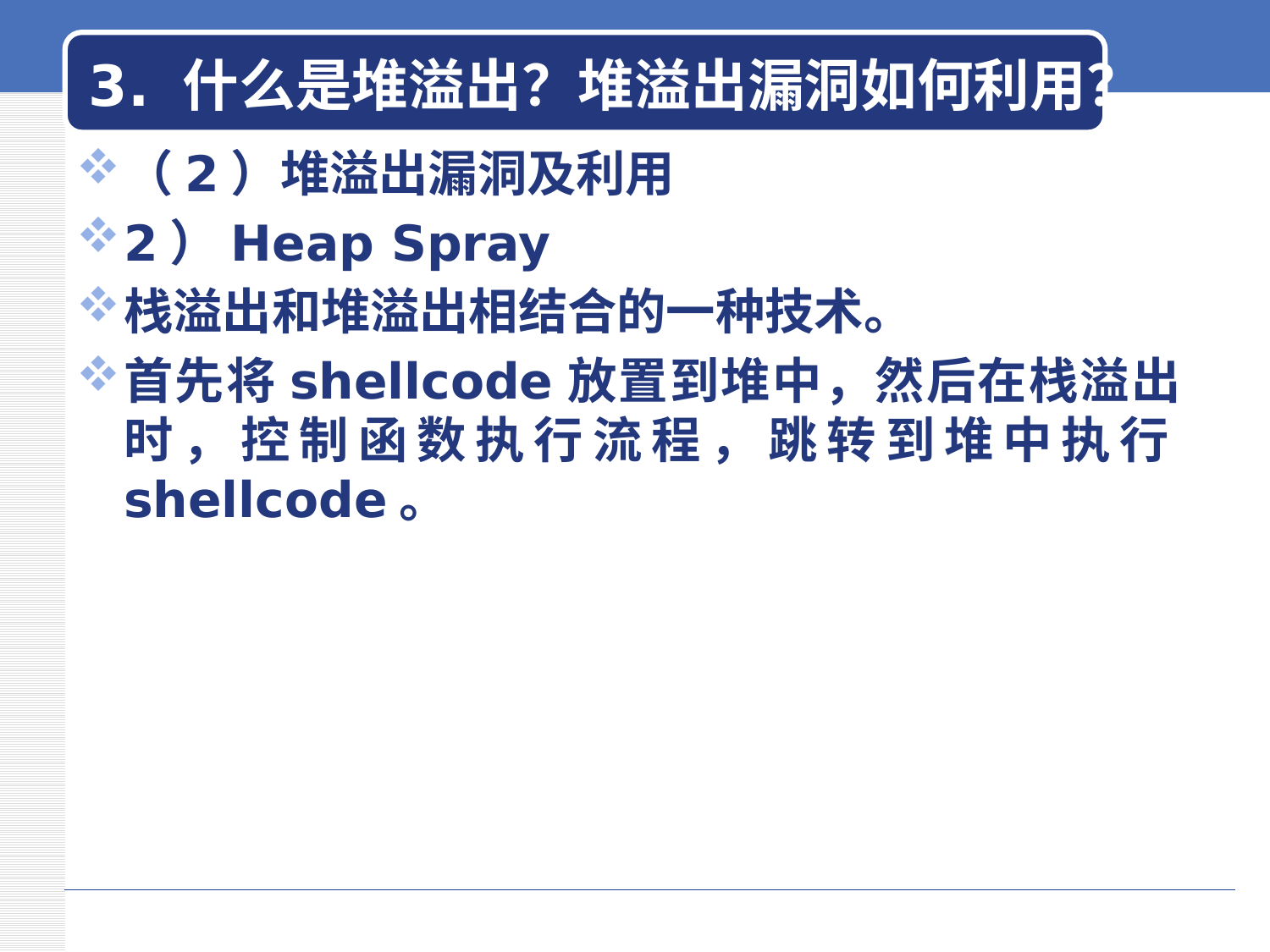

# 3. 什么是堆溢出？堆溢出漏洞如何利用？
（2）堆溢出漏洞及利用
2）Heap Spray
栈溢出和堆溢出相结合的一种技术。
首先将shellcode放置到堆中，然后在栈溢出时，控制函数执行流程，跳转到堆中执行shellcode。